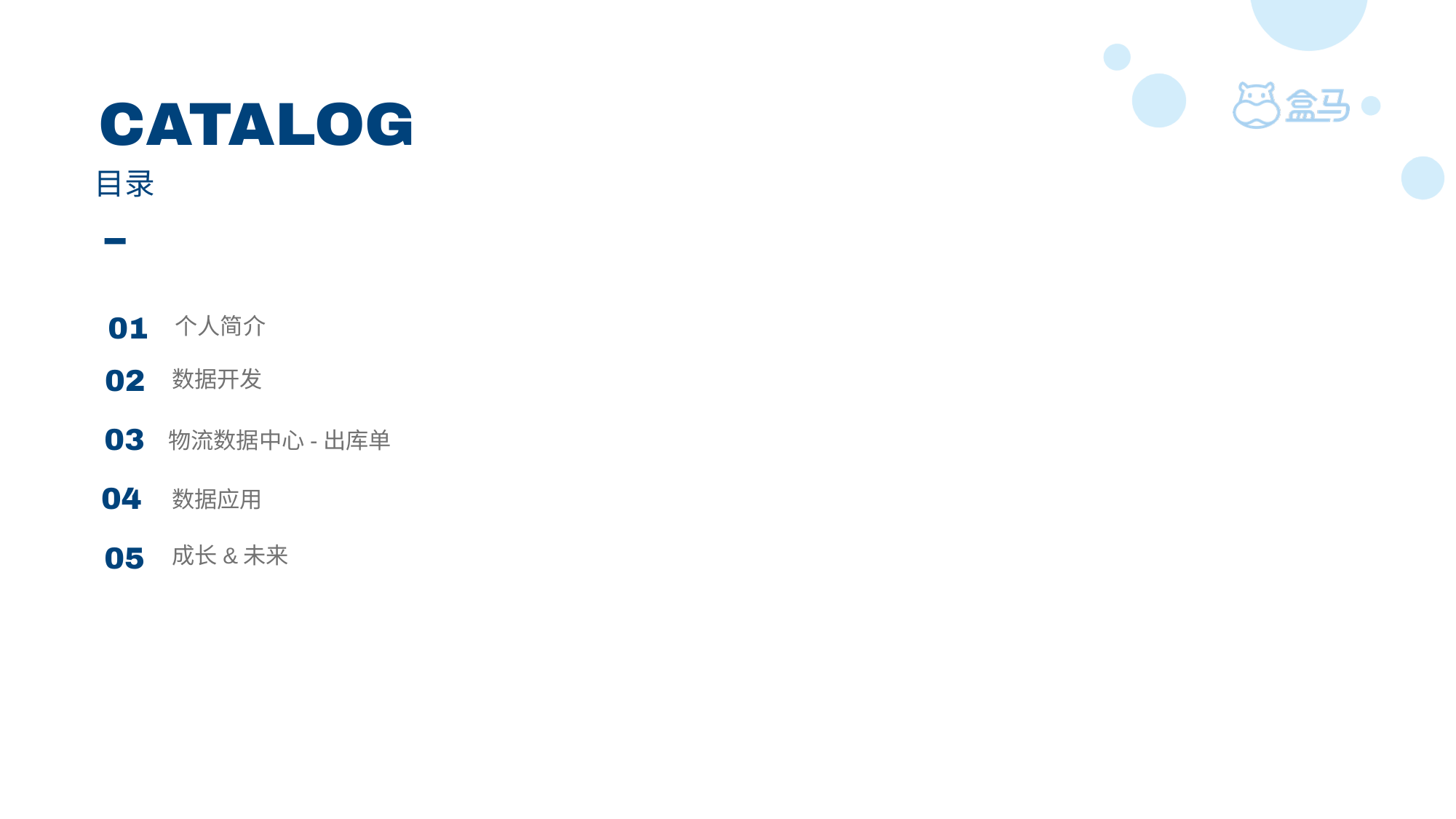

CATALOG
目录

01
个人简介
02
数据开发
03
物流数据中心-出库单
04
数据应用
05
成长&未来